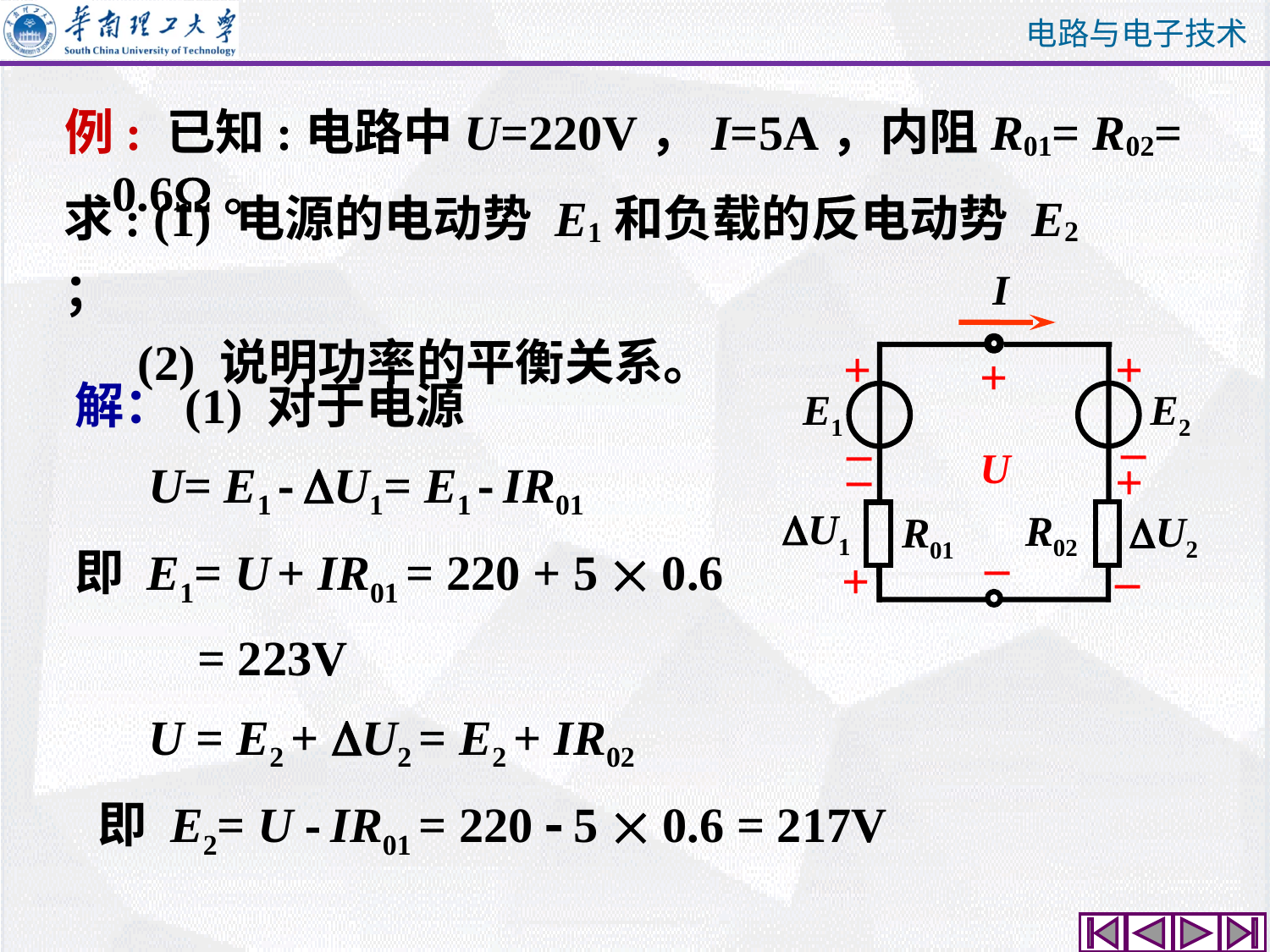

例: 已知:电路中U=220V，I=5A，内阻R01= R02= 0.6Ω。

求: (1) 电源的电动势 E1和负载的反电动势 E2 ；
      (2) 说明功率的平衡关系。
I

+
+

+

E2
E1

–
–
U
R02
R01

–

–
+
ΔU1
ΔU2
+
–
解：(1) 对于电源
      U= E1 − ΔU1= E1 − IR01
即 E1= U + IR01 = 220 + 5 × 0.6
          = 223V
      U = E2 + ΔU2 = E2 + IR02
 即 E2= U − IR01 = 220 − 5 × 0.6 = 217V